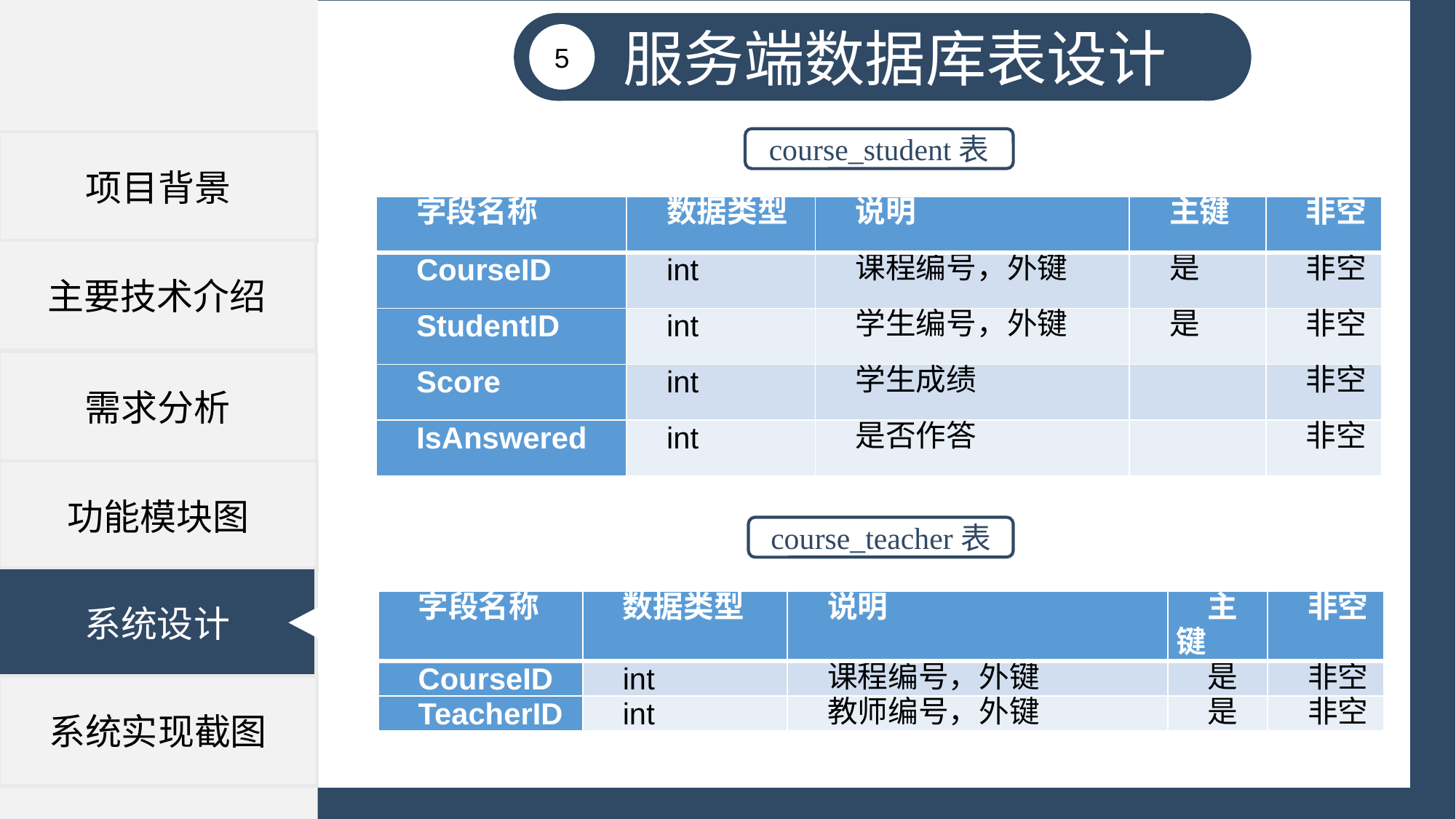

项目背景
需求分析
功能模块图
系统设计
系统实现截图
主要技术介绍

服务端数据库表设计
5
course_student表
| 字段名称 | 数据类型 | 说明 | 主键 | 非空 |
| --- | --- | --- | --- | --- |
| CourseID | int | 课程编号，外键 | 是 | 非空 |
| StudentID | int | 学生编号，外键 | 是 | 非空 |
| Score | int | 学生成绩 |  | 非空 |
| IsAnswered | int | 是否作答 |  | 非空 |
course_teacher表
| 字段名称 | 数据类型 | 说明 | 主键 | 非空 |
| --- | --- | --- | --- | --- |
| CourseID | int | 课程编号，外键 | 是 | 非空 |
| TeacherID | int | 教师编号，外键 | 是 | 非空 |